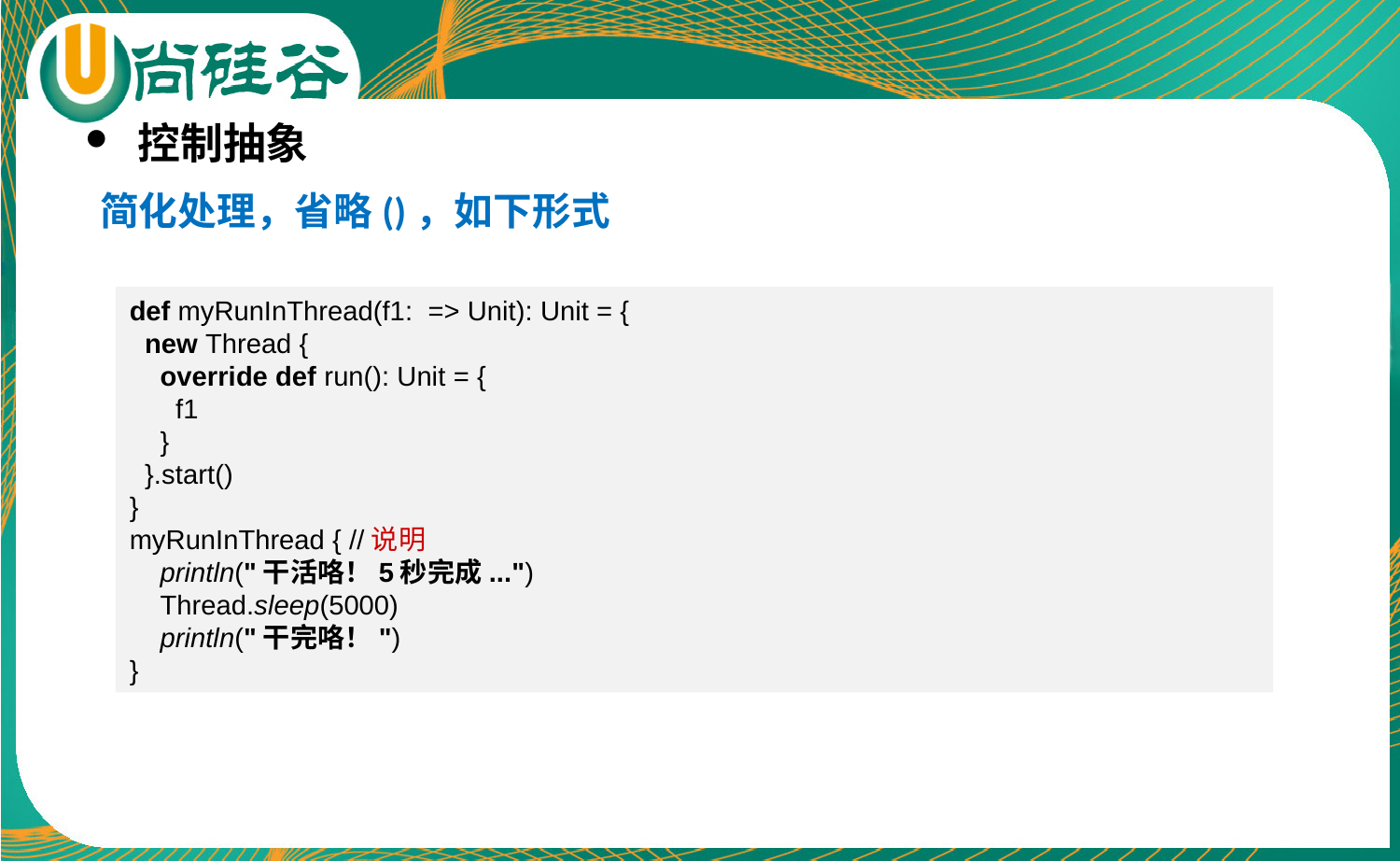

控制抽象
简化处理，省略()，如下形式

def myRunInThread(f1:  => Unit): Unit = {
  new Thread {
    override def run(): Unit = {
      f1
    }
  }.start()
}
myRunInThread { //说明
    println("干活咯！5秒完成...")
    Thread.sleep(5000)
    println("干完咯！")
}